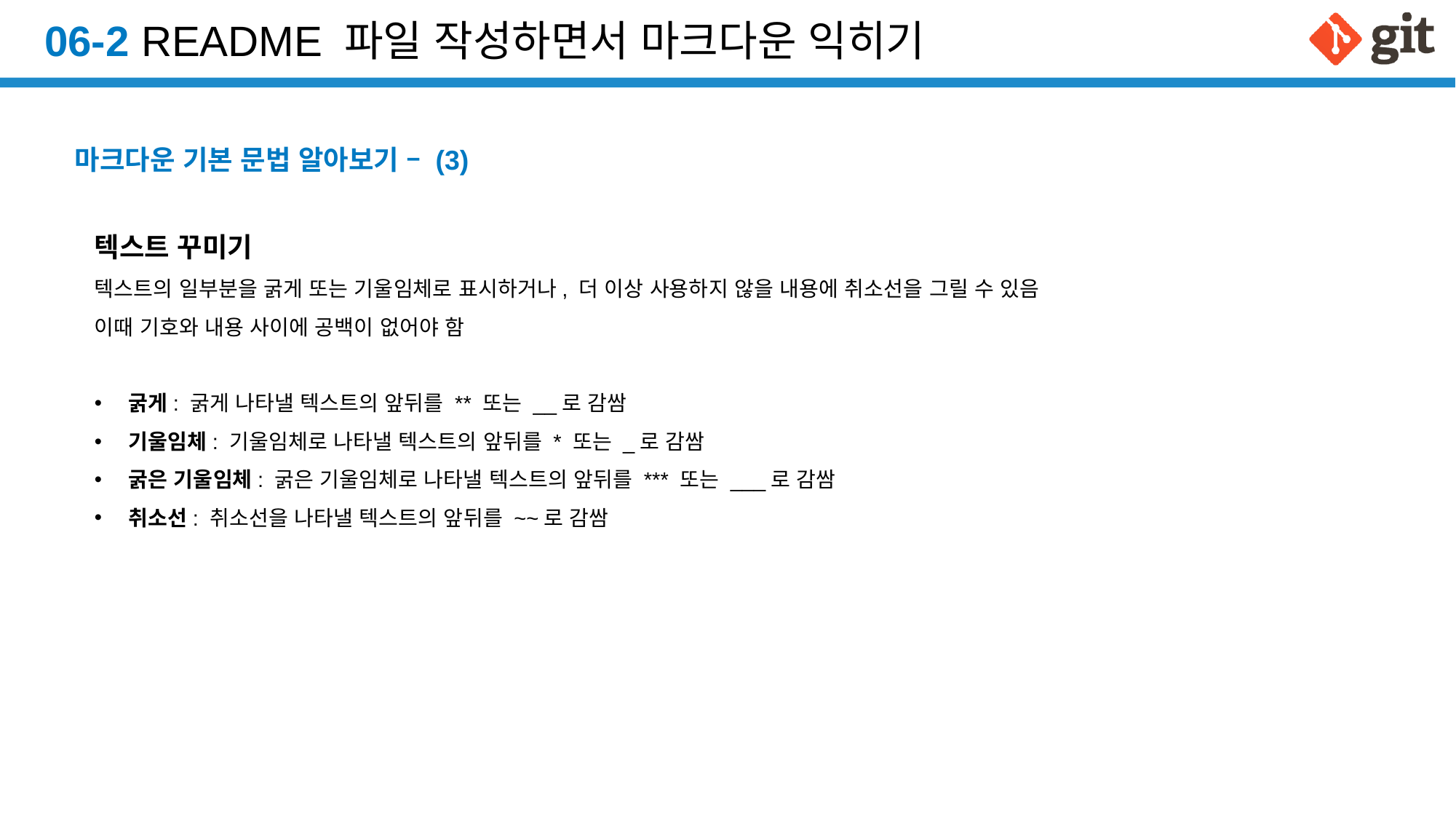

# 06-2 README 파일 작성하면서 마크다운 익히기
마크다운 기본 문법 알아보기 – (3)
텍스트 꾸미기
텍스트의 일부분을 굵게 또는 기울임체로 표시하거나, 더 이상 사용하지 않을 내용에 취소선을 그릴 수 있음
이때 기호와 내용 사이에 공백이 없어야 함
굵게: 굵게 나타낼 텍스트의 앞뒤를 ** 또는 __로 감쌈
기울임체: 기울임체로 나타낼 텍스트의 앞뒤를 * 또는 _로 감쌈
굵은 기울임체: 굵은 기울임체로 나타낼 텍스트의 앞뒤를 *** 또는 ___로 감쌈
취소선: 취소선을 나타낼 텍스트의 앞뒤를 ~~로 감쌈